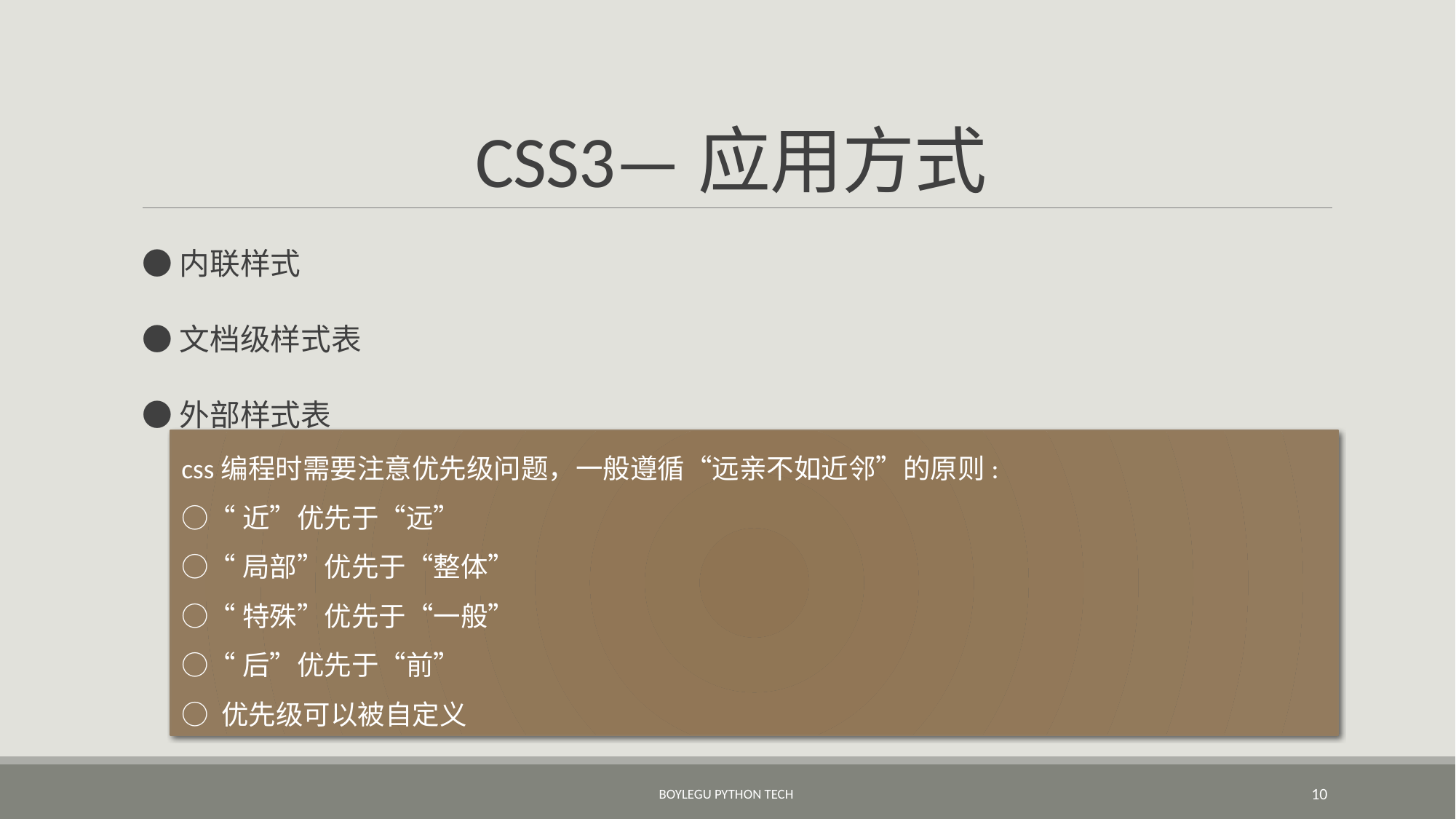

# CSS3—应用方式
●内联样式
●文档级样式表
●外部样式表

css编程时需要注意优先级问题，一般遵循“远亲不如近邻”的原则:
○“近”优先于“远”
○“局部”优先于“整体”
○“特殊”优先于“一般”
○“后”优先于“前”
○ 优先级可以被自定义
BoyleGu Python Tech
10